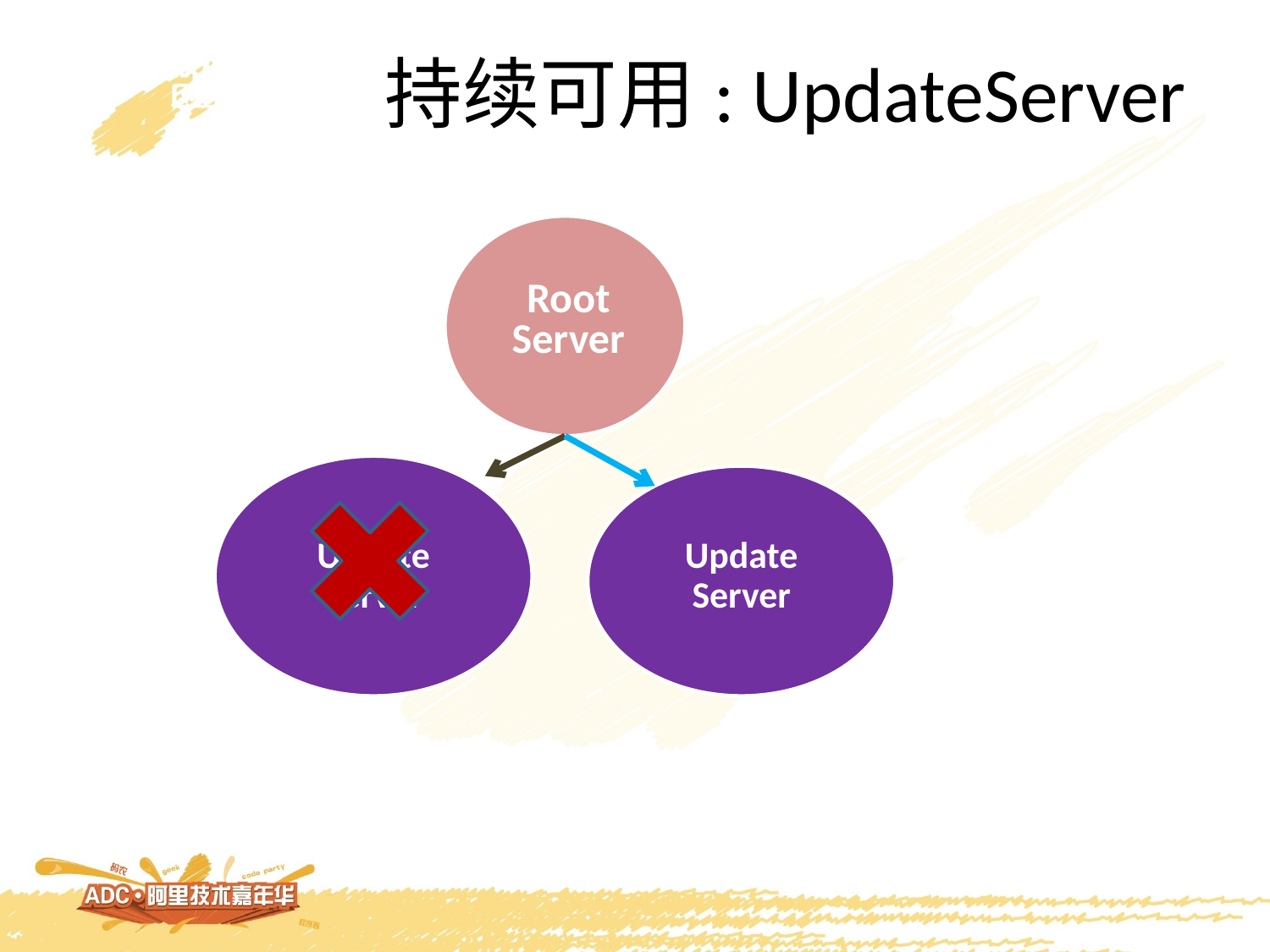

持续可用: UpdateServer

Root
Server

Update
Server

Update
Server